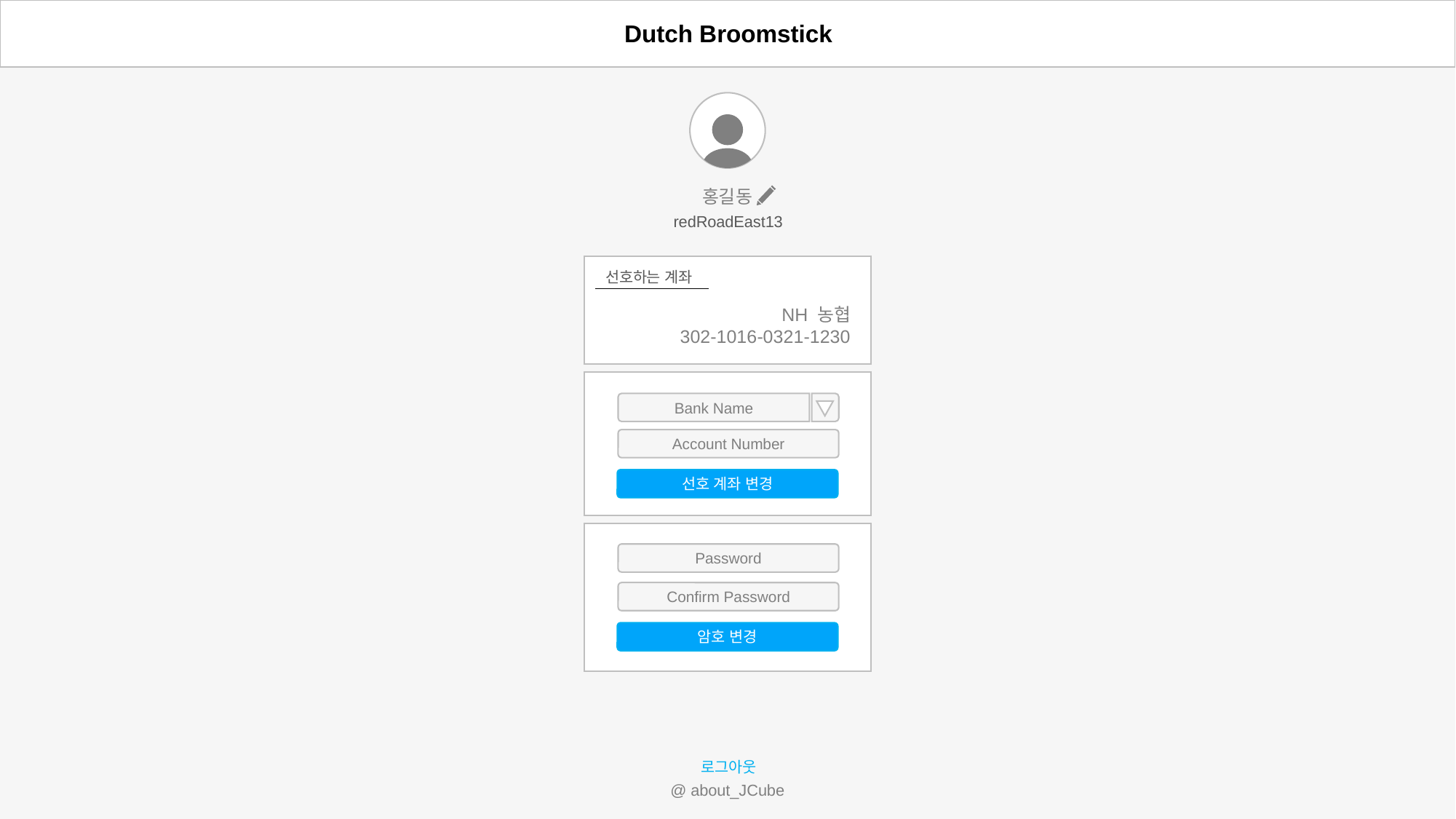

Dutch Broomstick

홍길동

redRoadEast13

선호하는 계좌
NH 농협
302-1016-0321-1230

Bank Name

Account Number
선호 계좌 변경

Password
Confirm Password
암호 변경
로그아웃
@ about_JCube